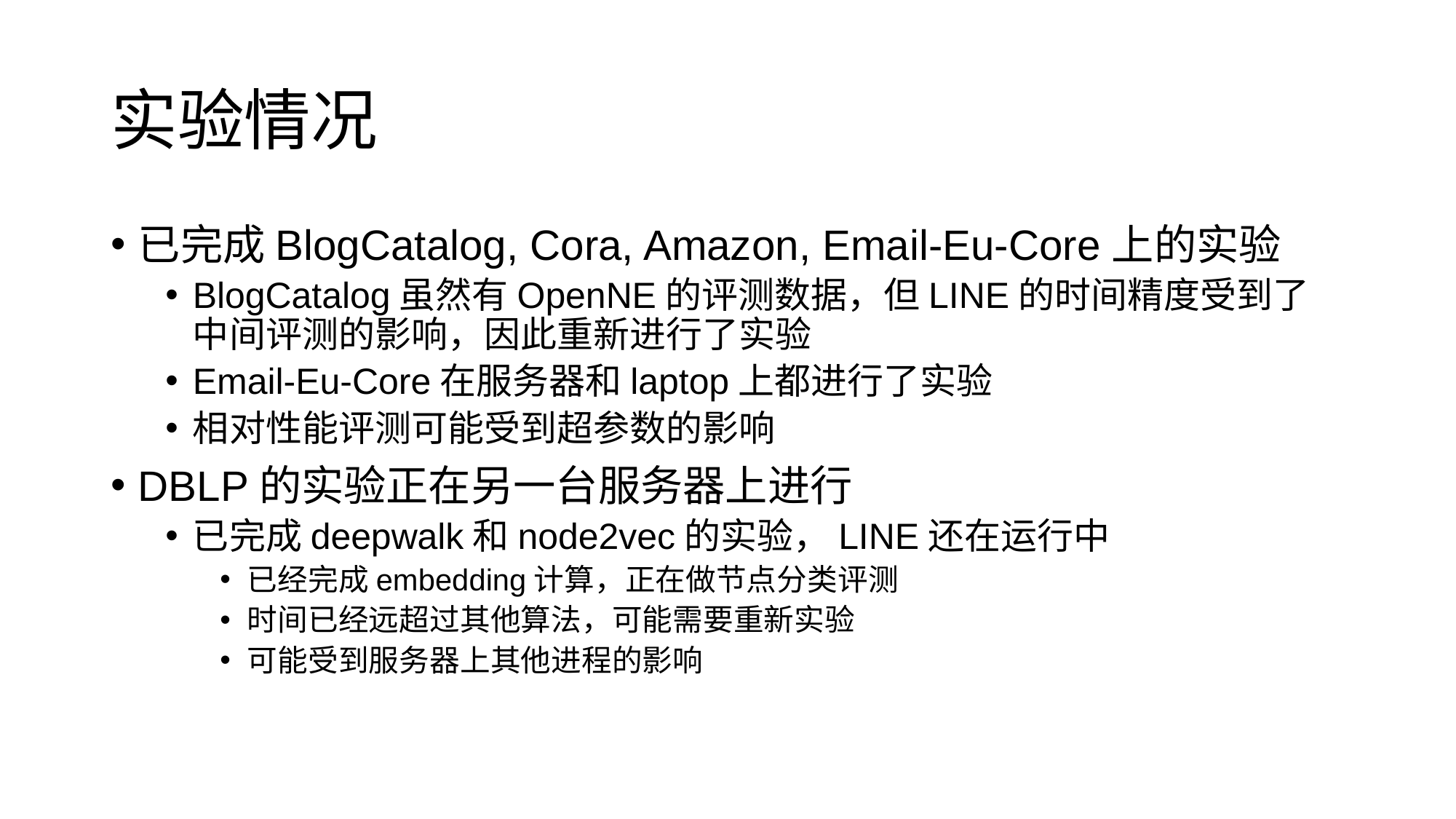

# 实验情况
已完成BlogCatalog, Cora, Amazon, Email-Eu-Core上的实验
BlogCatalog虽然有OpenNE的评测数据，但LINE的时间精度受到了中间评测的影响，因此重新进行了实验
Email-Eu-Core在服务器和laptop上都进行了实验
相对性能评测可能受到超参数的影响
DBLP的实验正在另一台服务器上进行
已完成deepwalk和node2vec的实验，LINE还在运行中
已经完成embedding计算，正在做节点分类评测
时间已经远超过其他算法，可能需要重新实验
可能受到服务器上其他进程的影响